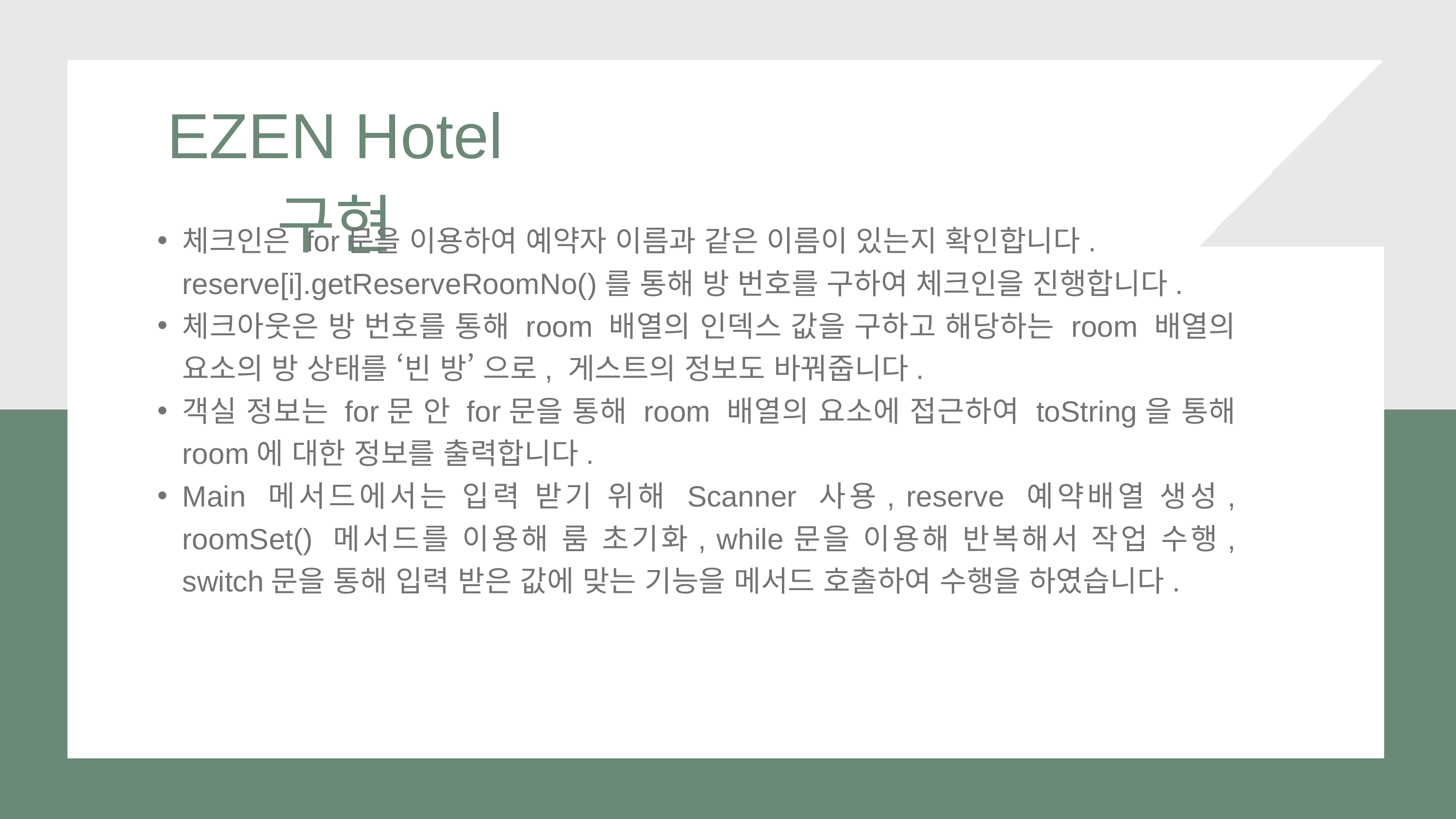

EZEN Hotel 구현
체크인은 for문을 이용하여 예약자 이름과 같은 이름이 있는지 확인합니다. reserve[i].getReserveRoomNo()를 통해 방 번호를 구하여 체크인을 진행합니다.
체크아웃은 방 번호를 통해 room 배열의 인덱스 값을 구하고 해당하는 room 배열의 요소의 방 상태를 ‘빈 방’ 으로, 게스트의 정보도 바꿔줍니다.
객실 정보는 for문 안 for문을 통해 room 배열의 요소에 접근하여 toString을 통해 room에 대한 정보를 출력합니다.
Main 메서드에서는 입력 받기 위해 Scanner 사용, reserve 예약배열 생성, roomSet() 메서드를 이용해 룸 초기화, while문을 이용해 반복해서 작업 수행, switch문을 통해 입력 받은 값에 맞는 기능을 메서드 호출하여 수행을 하였습니다.